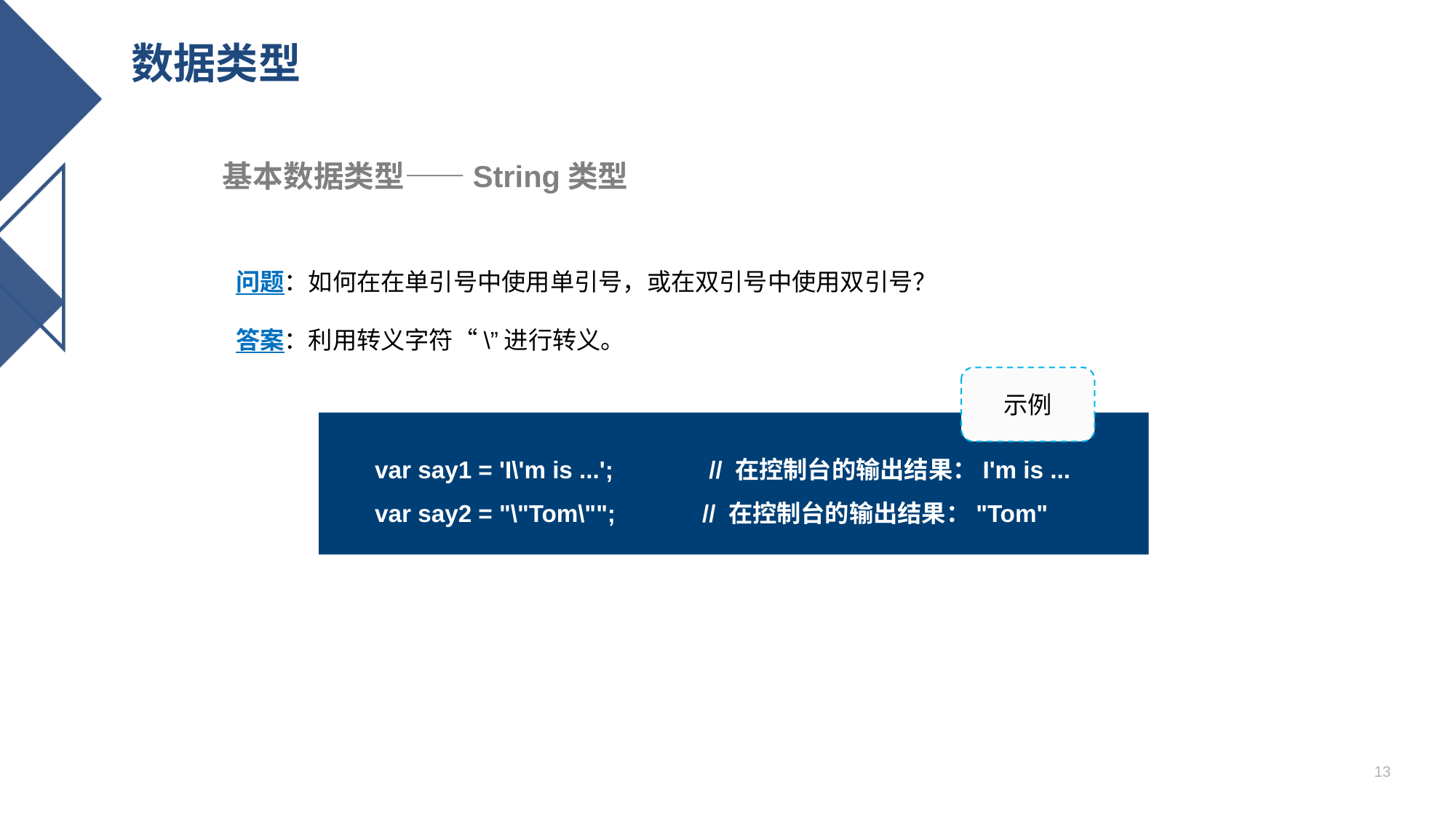

# 数据类型
基本数据类型——String类型
问题：如何在在单引号中使用单引号，或在双引号中使用双引号？
答案：利用转义字符“\”进行转义。
示例

var say1 = 'I\'m is ...';  	 // 在控制台的输出结果：I'm is ...
var say2 = "\"Tom\"";       	// 在控制台的输出结果："Tom"
13